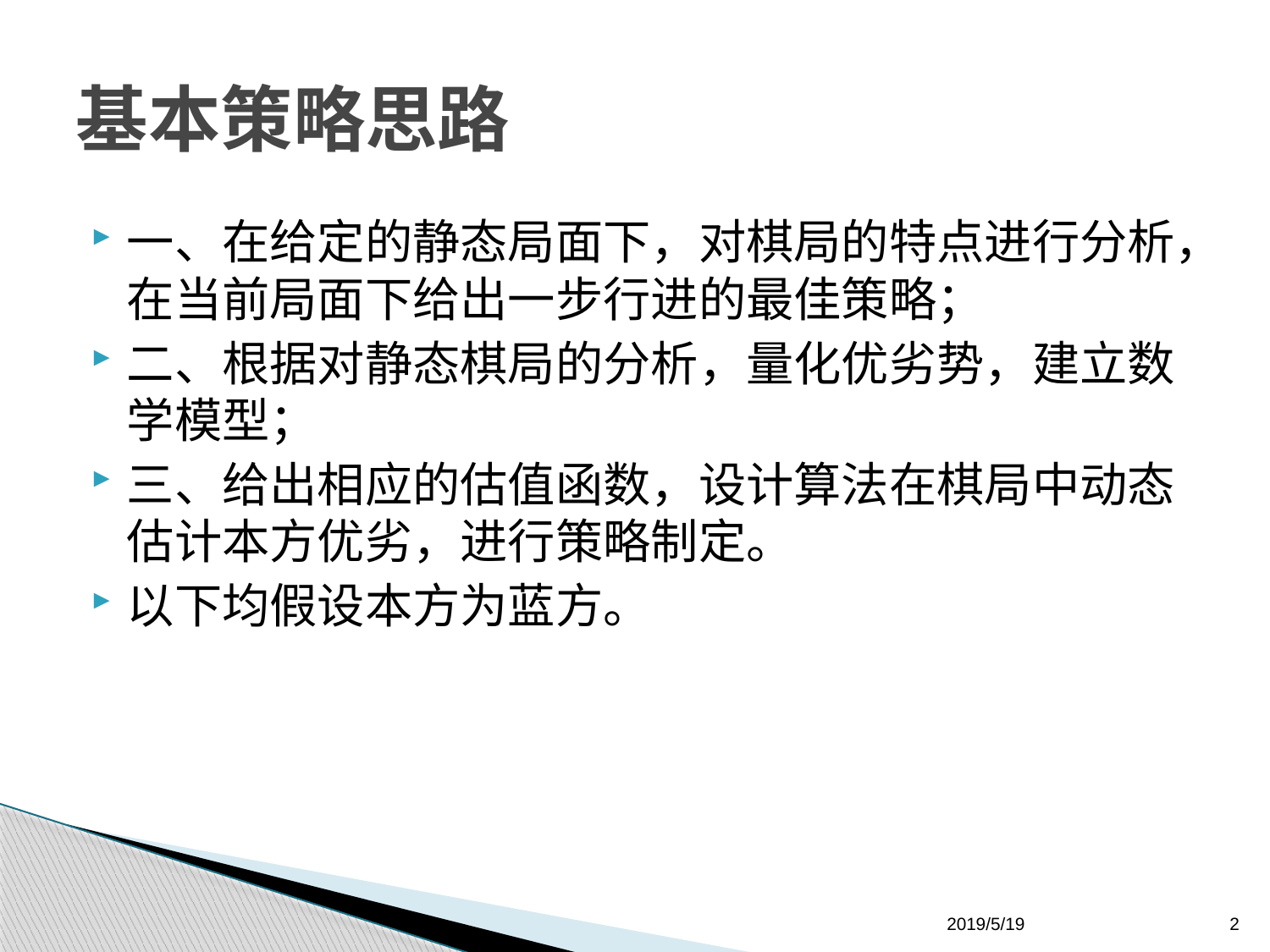

# 基本策略思路
一、在给定的静态局面下，对棋局的特点进行分析，在当前局面下给出一步行进的最佳策略；
二、根据对静态棋局的分析，量化优劣势，建立数学模型；
三、给出相应的估值函数，设计算法在棋局中动态估计本方优劣，进行策略制定。
以下均假设本方为蓝方。
2019/5/19
2